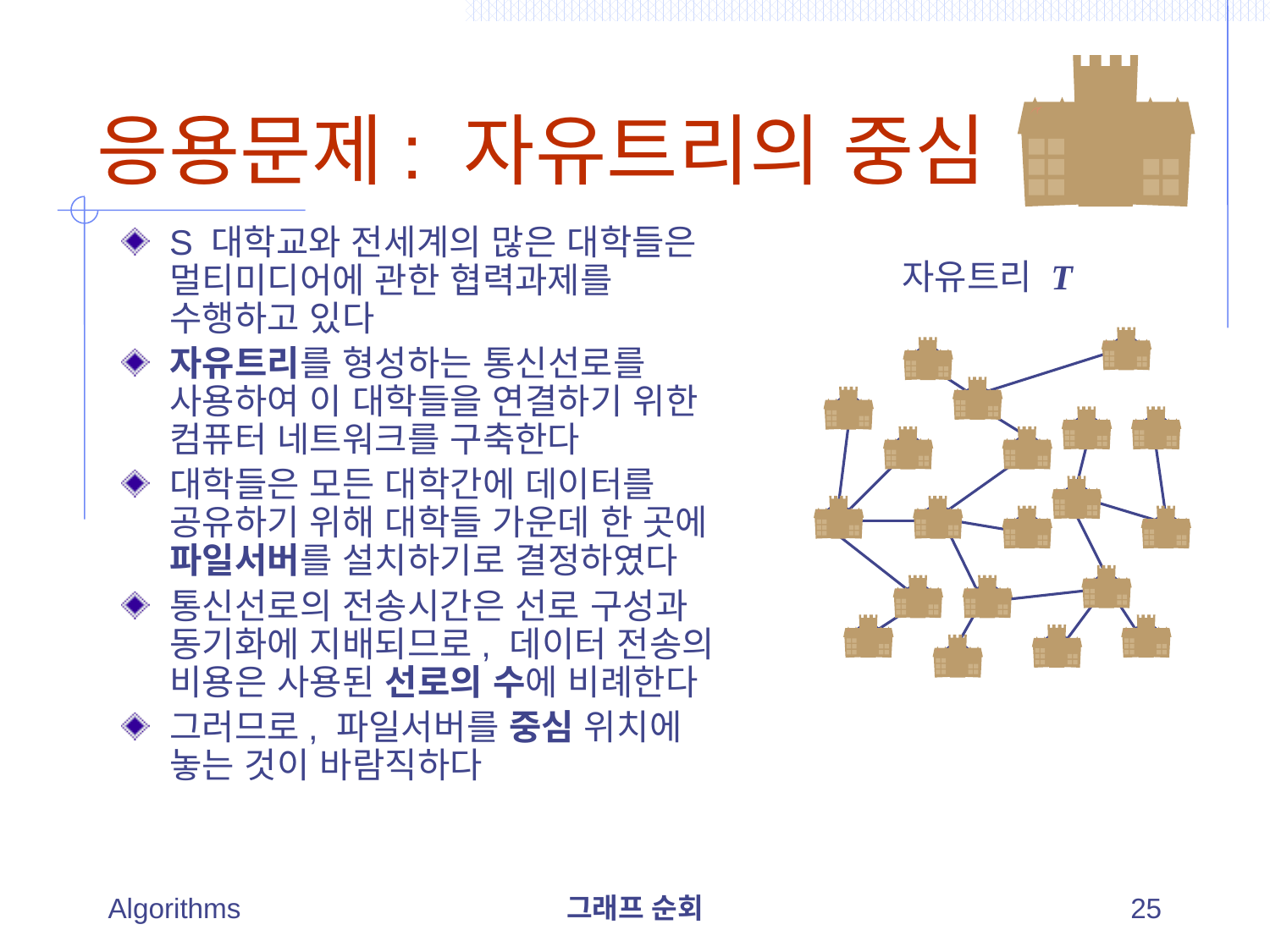

# 응용문제: 자유트리의 중심

S 대학교와 전세계의 많은 대학들은 멀티미디어에 관한 협력과제를 수행하고 있다
자유트리를 형성하는 통신선로를 사용하여 이 대학들을 연결하기 위한 컴퓨터 네트워크를 구축한다
대학들은 모든 대학간에 데이터를 공유하기 위해 대학들 가운데 한 곳에 파일서버를 설치하기로 결정하였다
통신선로의 전송시간은 선로 구성과 동기화에 지배되므로, 데이터 전송의 비용은 사용된 선로의 수에 비례한다
그러므로, 파일서버를 중심 위치에 놓는 것이 바람직하다
자유트리 T

Algorithms
그래프 순회
25